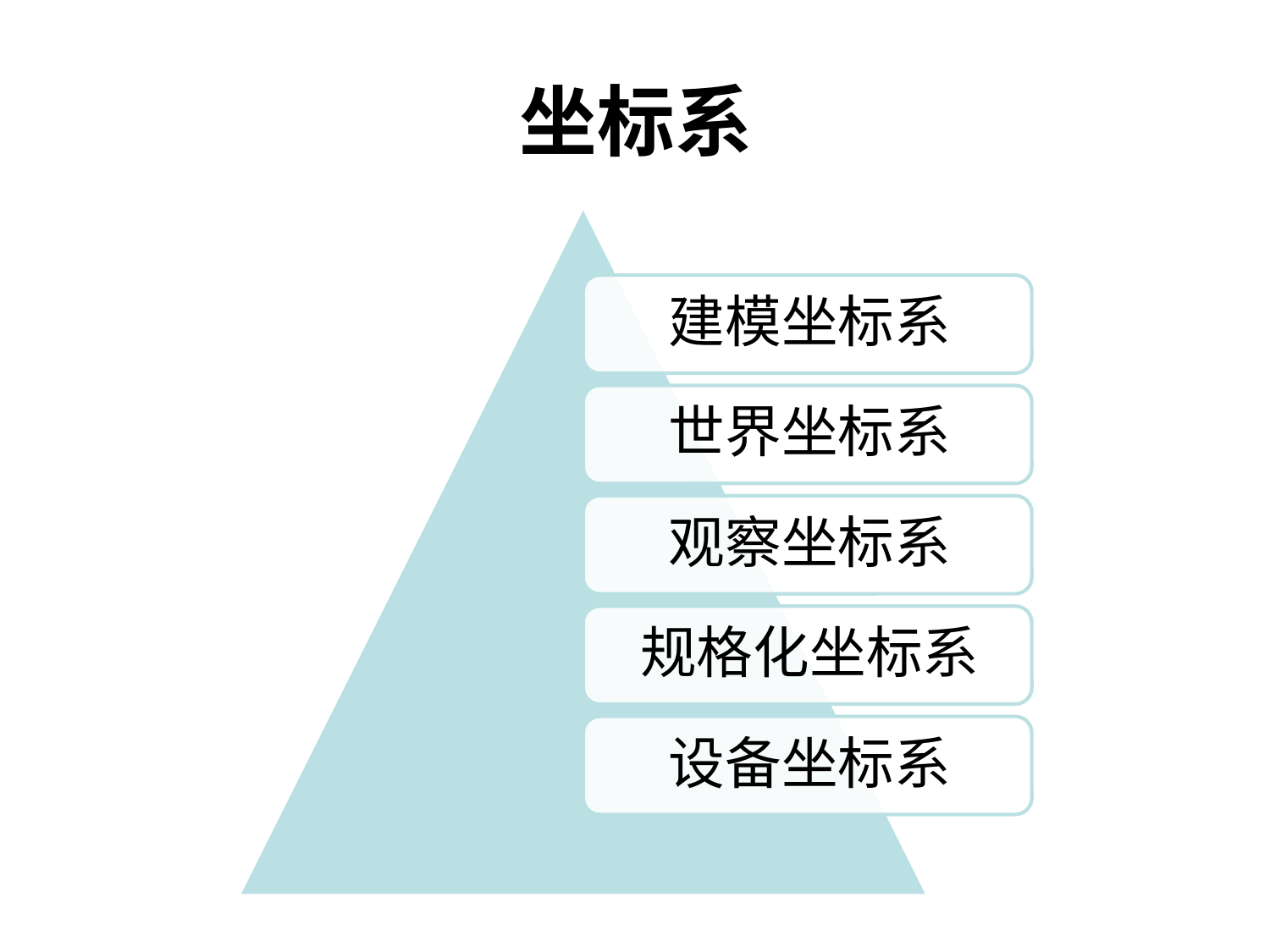

# 坐标系
建模坐标系
世界坐标系
观察坐标系
规格化坐标系
设备坐标系